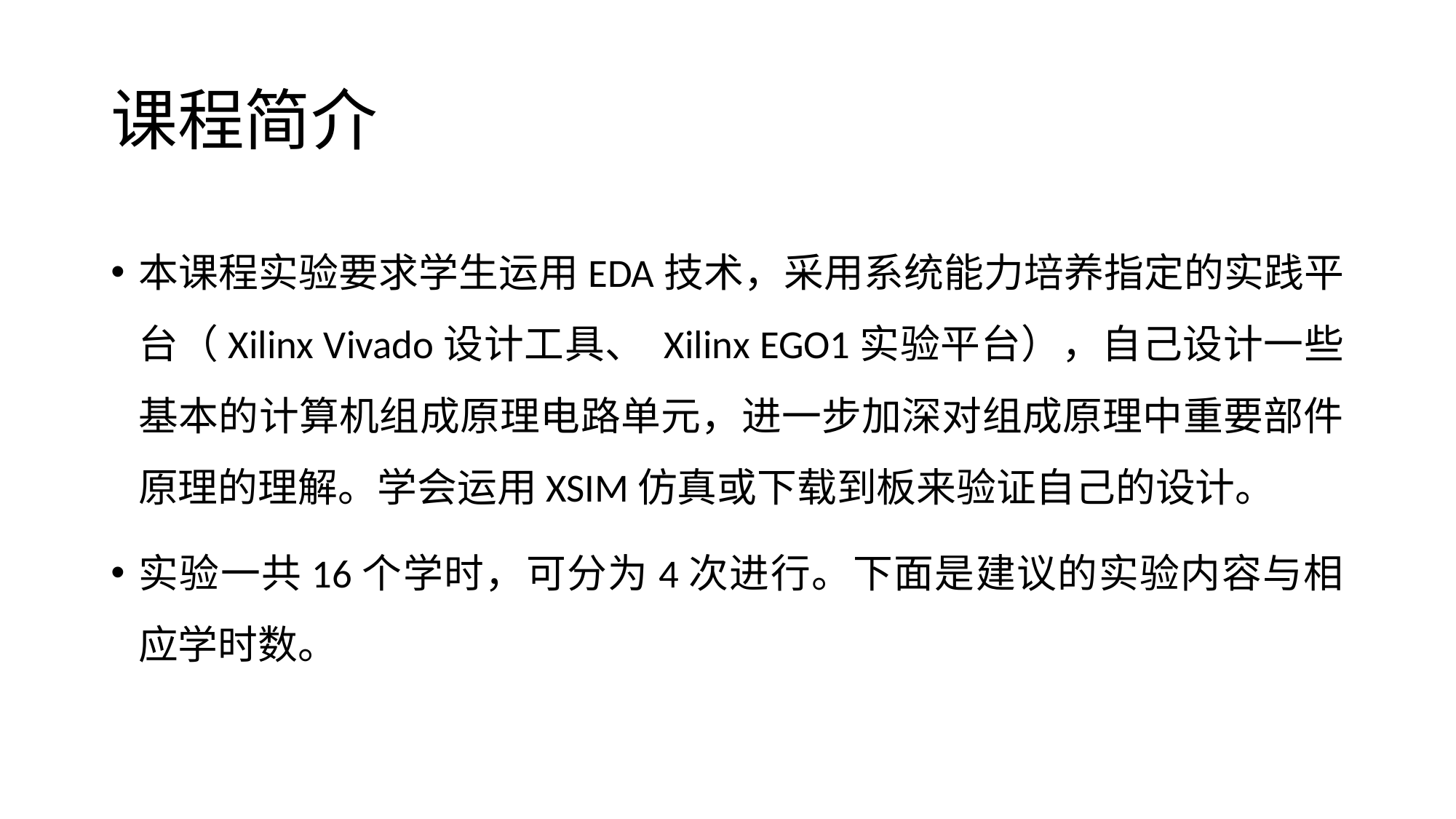

# 课程简介
本课程实验要求学生运用EDA技术，采用系统能力培养指定的实践平台（Xilinx Vivado设计工具、 Xilinx EGO1实验平台），自己设计一些基本的计算机组成原理电路单元，进一步加深对组成原理中重要部件原理的理解。学会运用XSIM仿真或下载到板来验证自己的设计。
实验一共16个学时，可分为4次进行。下面是建议的实验内容与相应学时数。